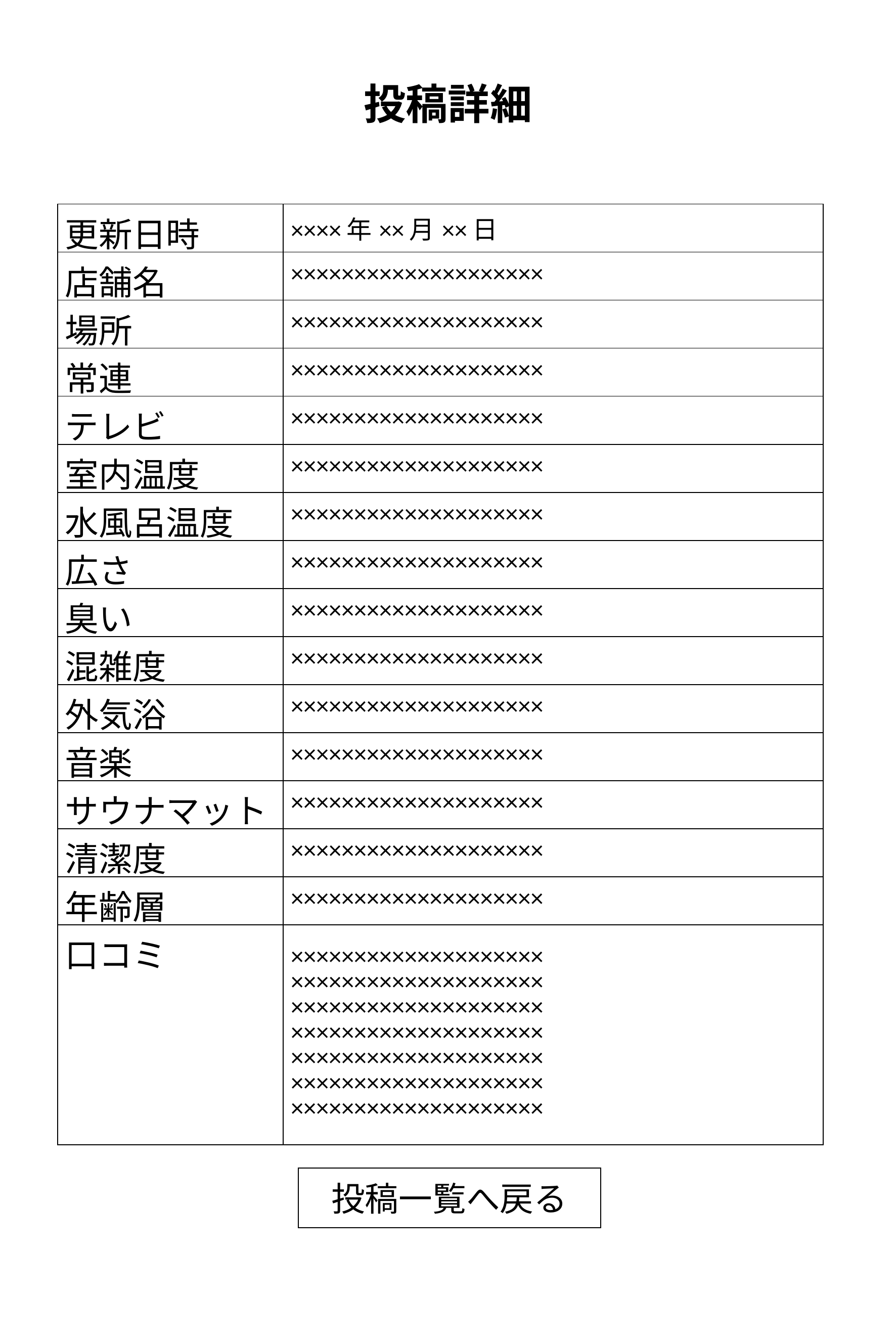

投稿詳細
| 更新日時 | ××××年××月××日 |
| --- | --- |
| 店舗名 | ×××××××××××××××××××× |
| 場所 | ×××××××××××××××××××× |
| 常連 | ×××××××××××××××××××× |
| テレビ | ×××××××××××××××××××× |
| 室内温度 | ×××××××××××××××××××× |
| 水風呂温度 | ×××××××××××××××××××× |
| 広さ | ×××××××××××××××××××× |
| 臭い | ×××××××××××××××××××× |
| 混雑度 | ×××××××××××××××××××× |
| 外気浴 | ×××××××××××××××××××× |
| 音楽 | ×××××××××××××××××××× |
| サウナマット | ×××××××××××××××××××× |
| 清潔度 | ×××××××××××××××××××× |
| 年齢層 | ×××××××××××××××××××× |
| 口コミ | ×××××××××××××××××××× ×××××××××××××××××××× ×××××××××××××××××××× ×××××××××××××××××××× ×××××××××××××××××××× ×××××××××××××××××××× ×××××××××××××××××××× |
投稿一覧へ戻る